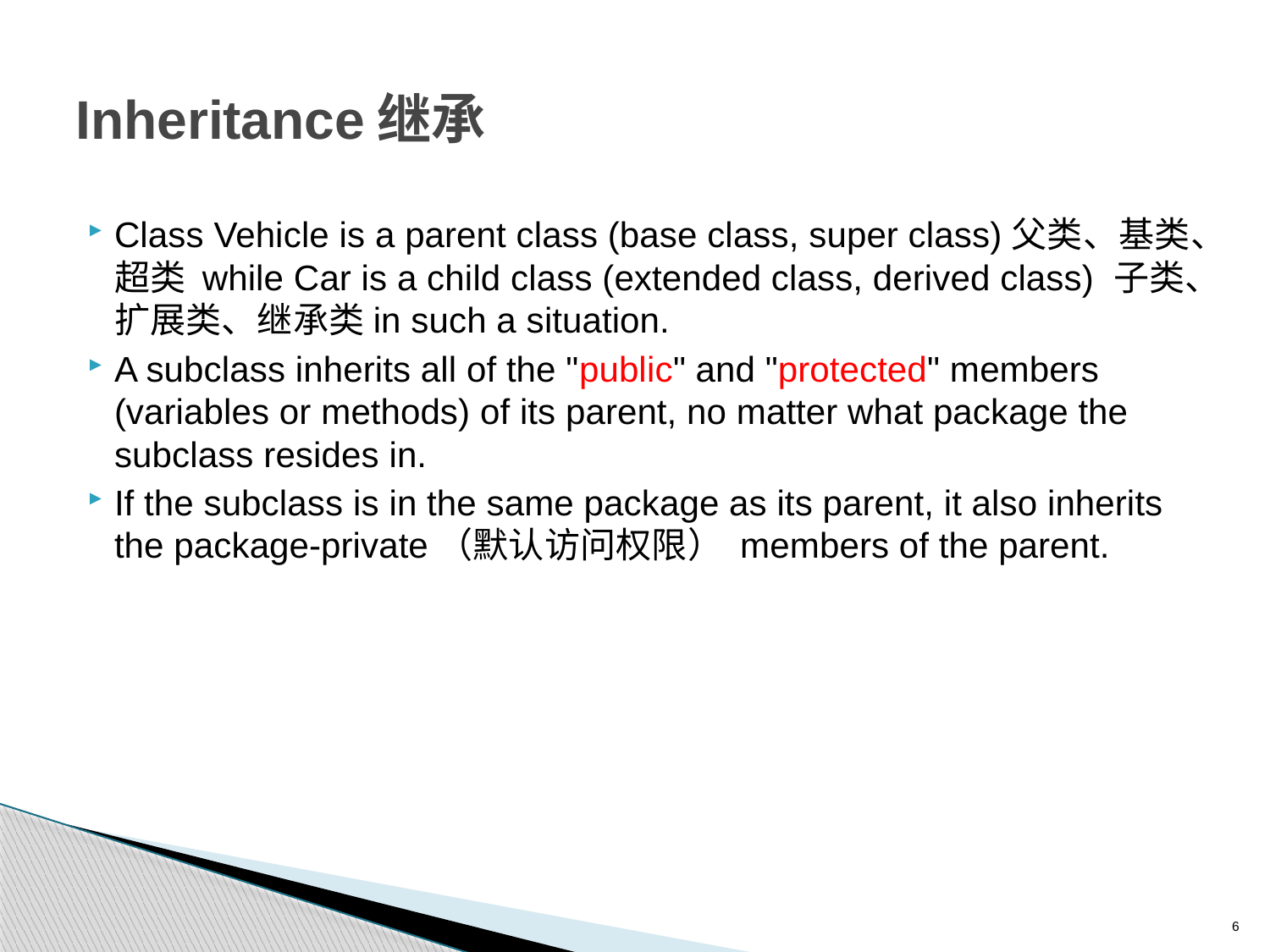

# Inheritance继承
Class Vehicle is a parent class (base class, super class)父类、基类、超类 while Car is a child class (extended class, derived class) 子类、扩展类、继承类in such a situation.
A subclass inherits all of the "public" and "protected" members (variables or methods) of its parent, no matter what package the subclass resides in.
If the subclass is in the same package as its parent, it also inherits the package-private（默认访问权限） members of the parent.
6